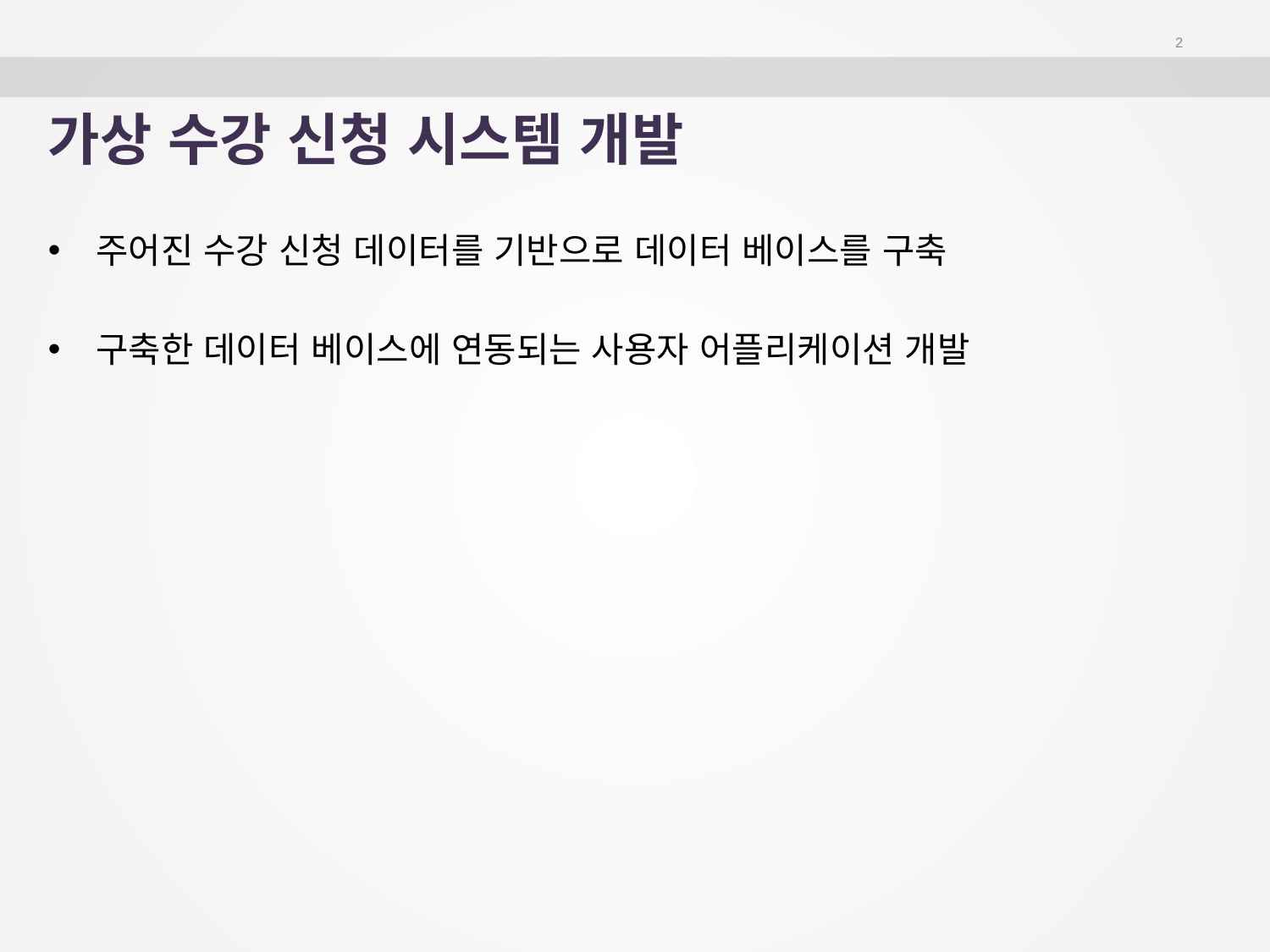

2
# 가상 수강 신청 시스템 개발
주어진 수강 신청 데이터를 기반으로 데이터 베이스를 구축

구축한 데이터 베이스에 연동되는 사용자 어플리케이션 개발